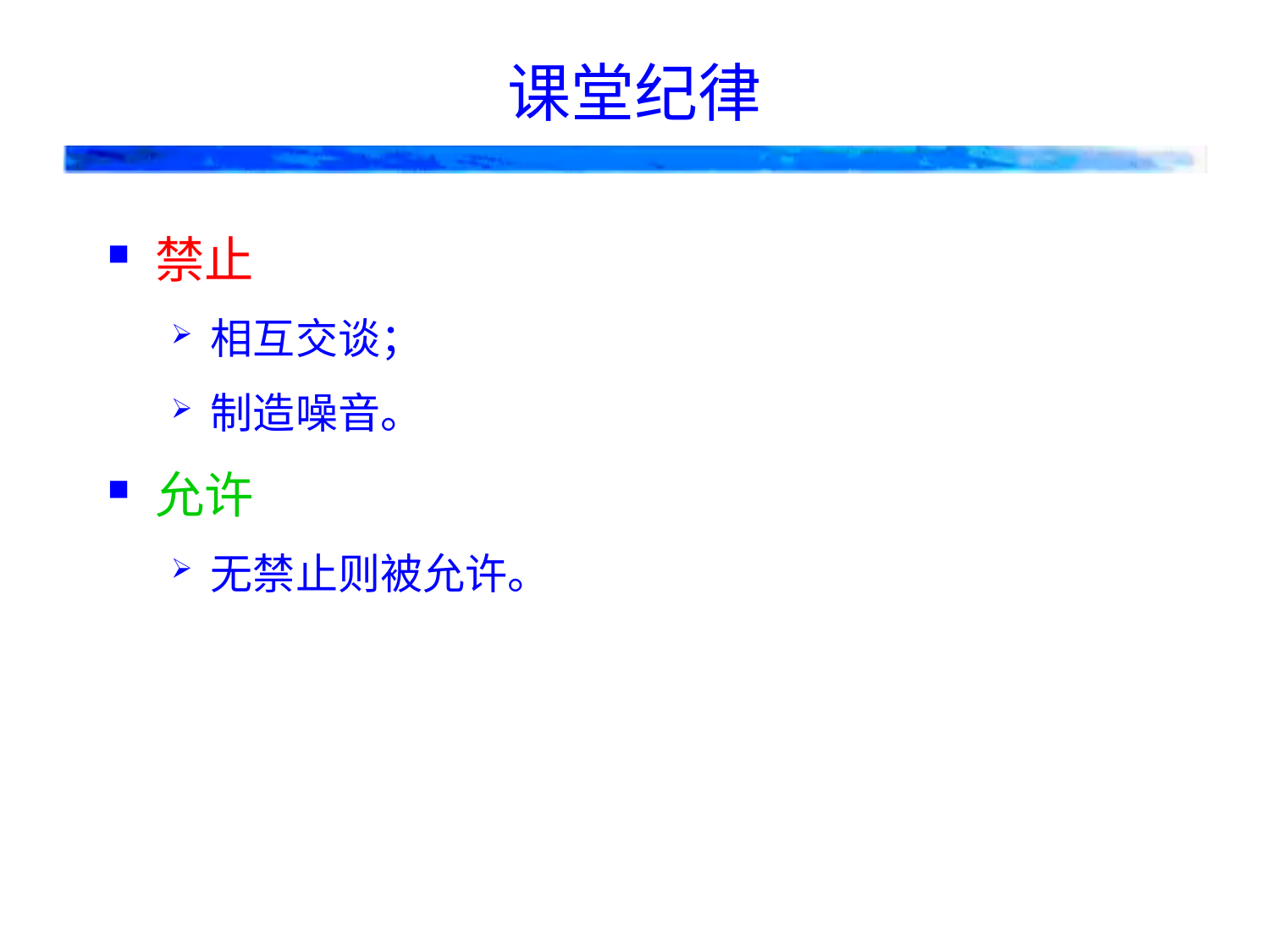

# 课堂纪律
禁止
相互交谈；
制造噪音。
允许
无禁止则被允许。